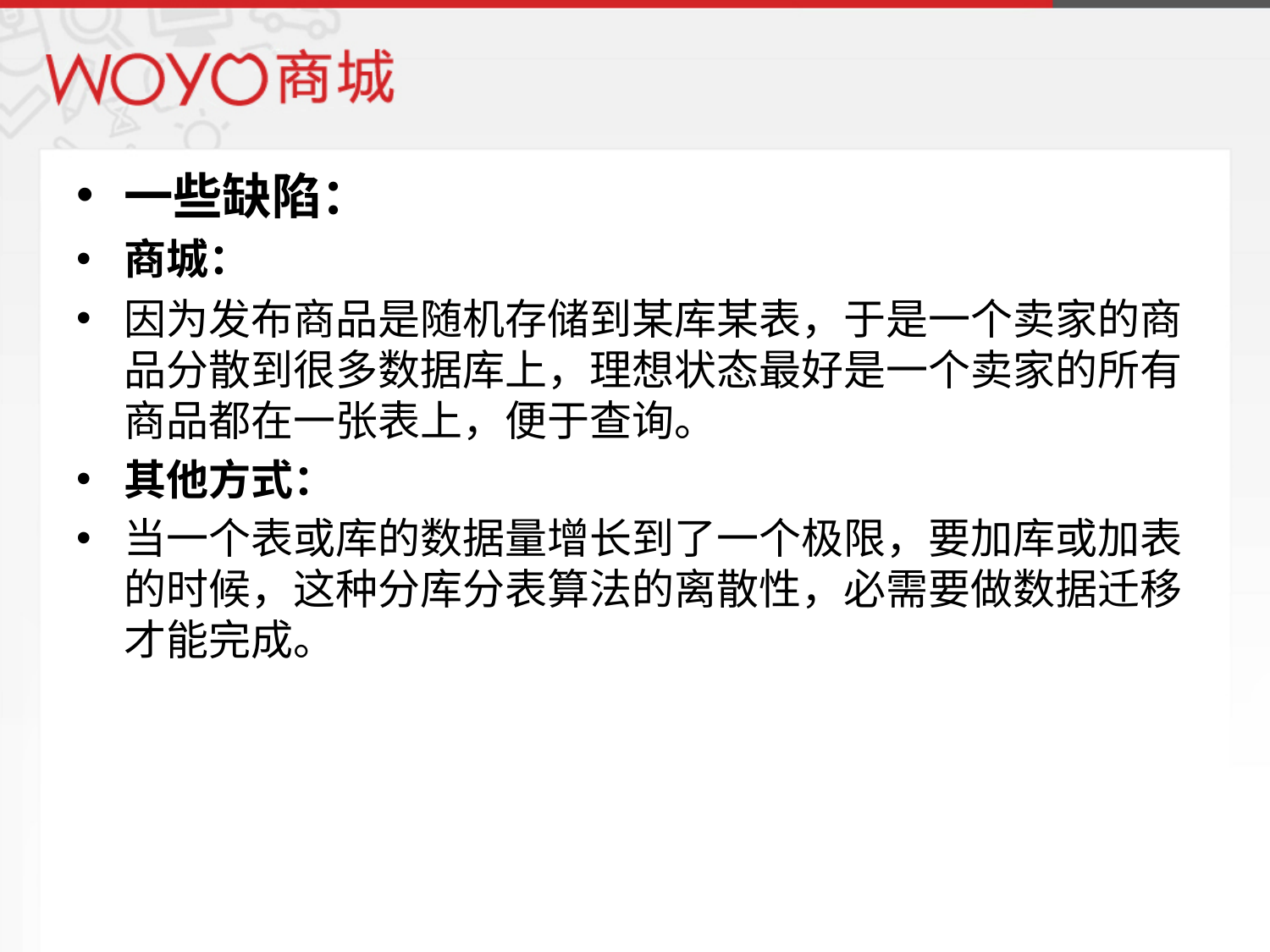

一些缺陷：
商城：
因为发布商品是随机存储到某库某表，于是一个卖家的商品分散到很多数据库上，理想状态最好是一个卖家的所有商品都在一张表上，便于查询。
其他方式：
当一个表或库的数据量增长到了一个极限，要加库或加表的时候，这种分库分表算法的离散性，必需要做数据迁移才能完成。